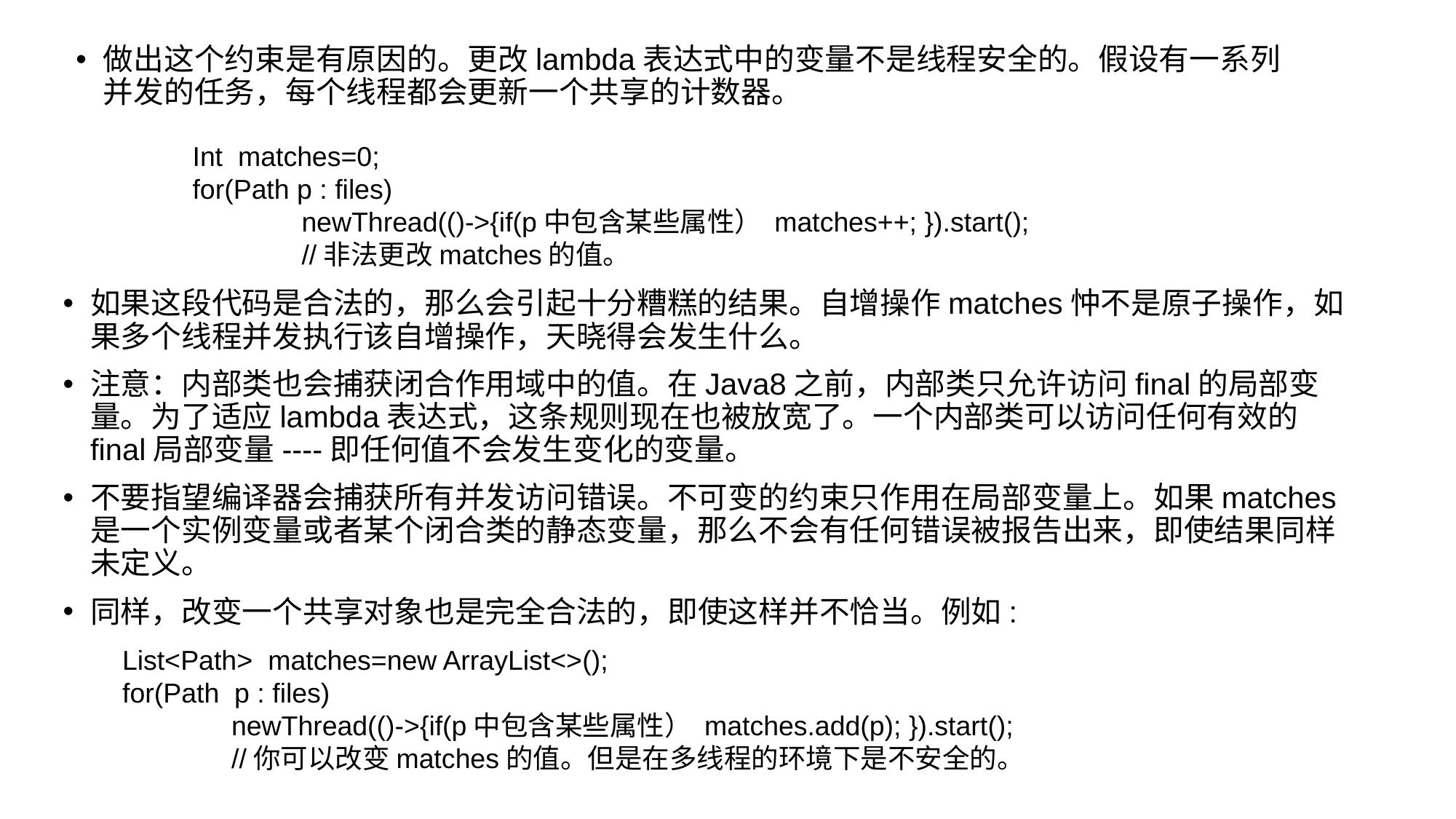

做出这个约束是有原因的。更改lambda表达式中的变量不是线程安全的。假设有一系列并发的任务，每个线程都会更新一个共享的计数器。
Int  matches=0;
for(Path p : files)
	newThread(()->{if(p中包含某些属性） matches++; }).start();
	//非法更改matches的值。
如果这段代码是合法的，那么会引起十分糟糕的结果。自增操作matches忡不是原子操作，如果多个线程并发执行该自增操作，天晓得会发生什么。
注意：内部类也会捕获闭合作用域中的值。在Java8之前，内部类只允许访问final的局部变量。为了适应lambda表达式，这条规则现在也被放宽了。一个内部类可以访问任何有效的final局部变量----即任何值不会发生变化的变量。
不要指望编译器会捕获所有并发访问错误。不可变的约束只作用在局部变量上。如果matches是一个实例变量或者某个闭合类的静态变量，那么不会有任何错误被报告出来，即使结果同样未定义。
同样，改变一个共享对象也是完全合法的，即使这样并不恰当。例如:

List<Path>  matches=new ArrayList<>();
for(Path  p : files)
	newThread(()->{if(p中包含某些属性） matches.add(p); }).start();
	//你可以改变matches的值。但是在多线程的环境下是不安全的。